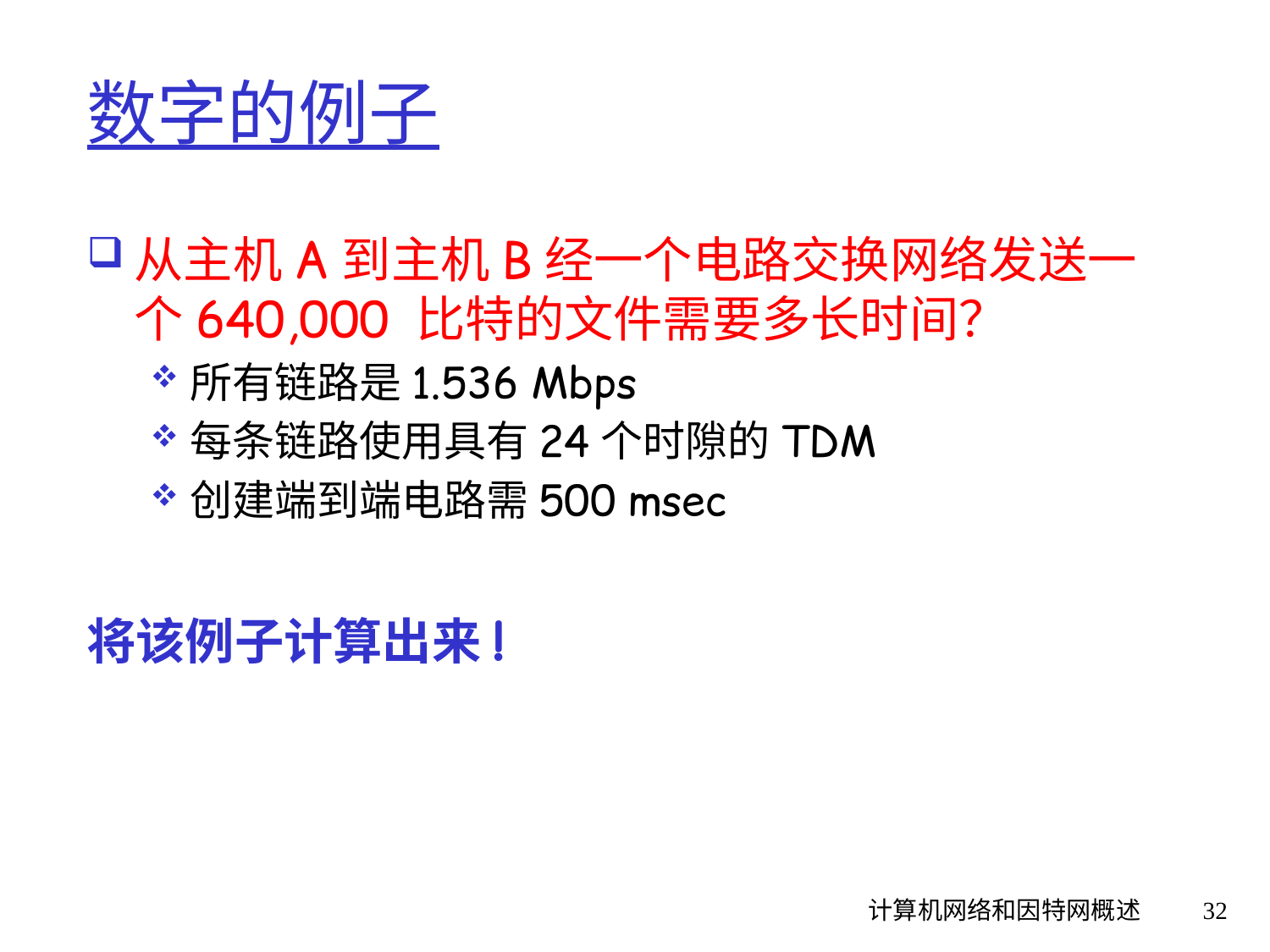

# 数字的例子
从主机A到主机B经一个电路交换网络发送一个640,000 比特的文件需要多长时间？
所有链路是1.536 Mbps
每条链路使用具有24个时隙的TDM
创建端到端电路需500 msec

将该例子计算出来!
计算机网络和因特网概述
32